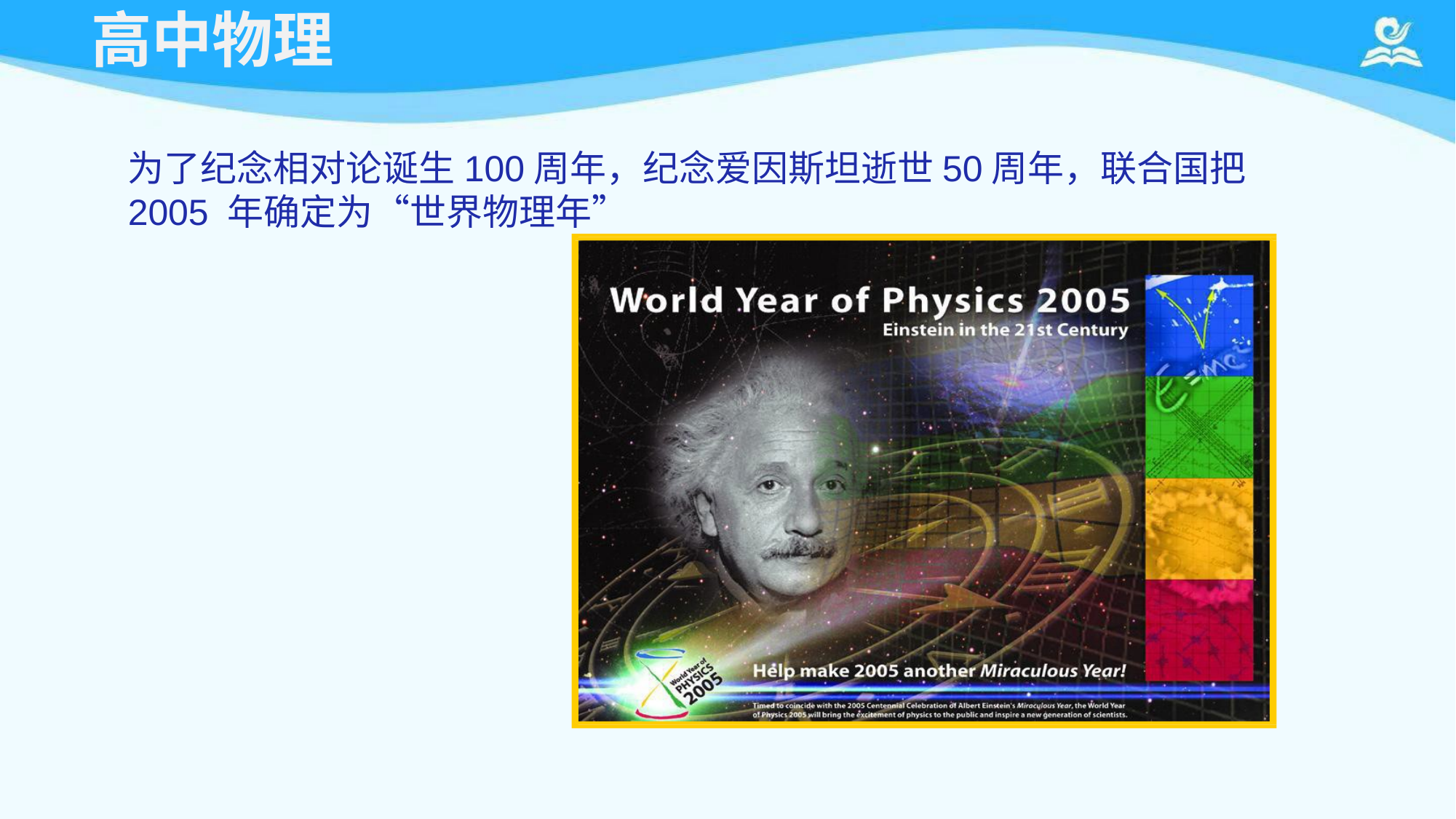

高中物理
为了纪念相对论诞生100周年，纪念爱因斯坦逝世50周年，联合国把2005 年确定为“世界物理年”